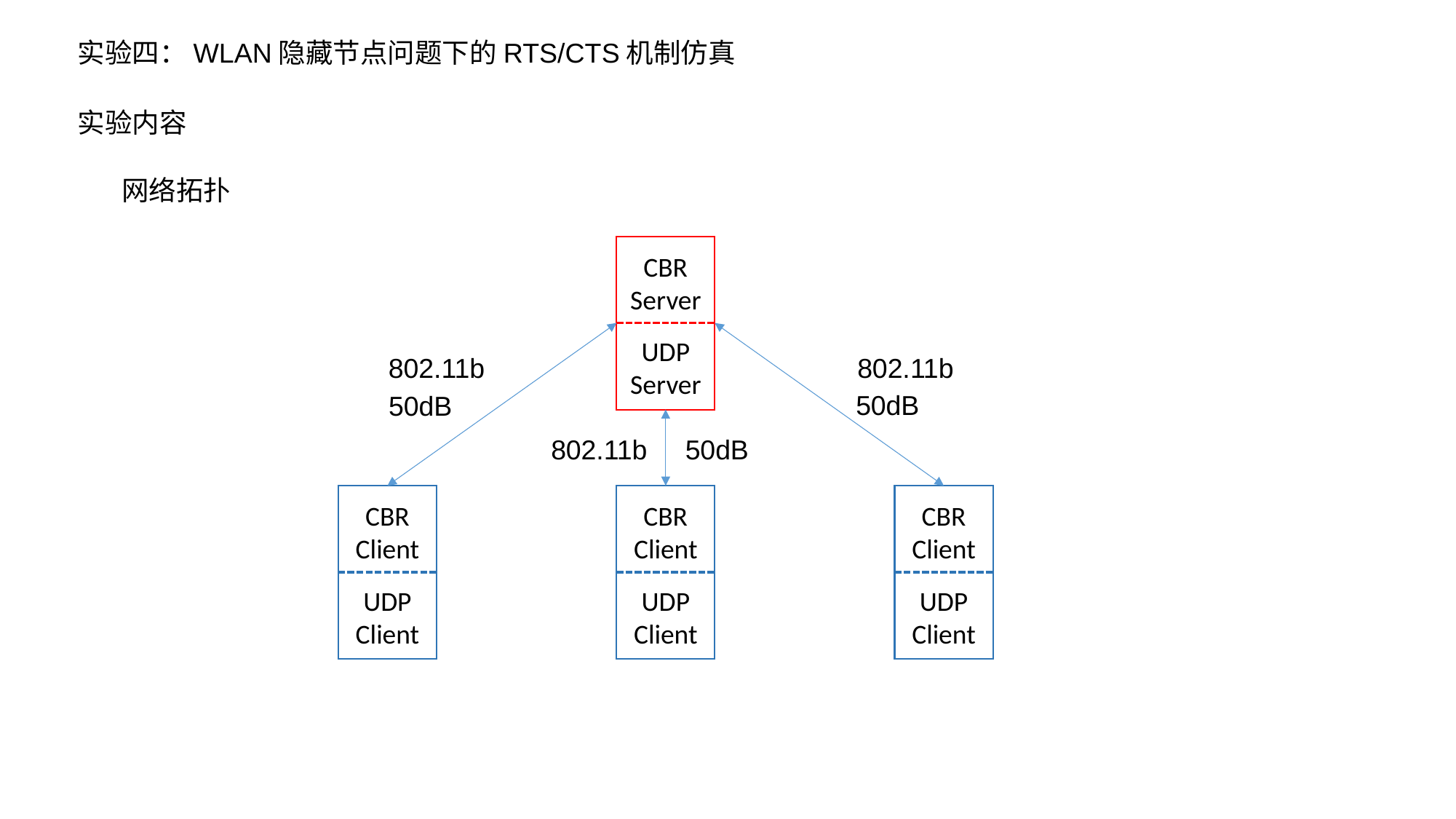

实验四：WLAN隐藏节点问题下的RTS/CTS机制仿真
实验内容
网络拓扑

CBR Server
UDP Server
802.11b
802.11b
50dB
50dB
802.11b
50dB

CBR Client
UDP Client

CBR Client
UDP Client

CBR Client
UDP Client